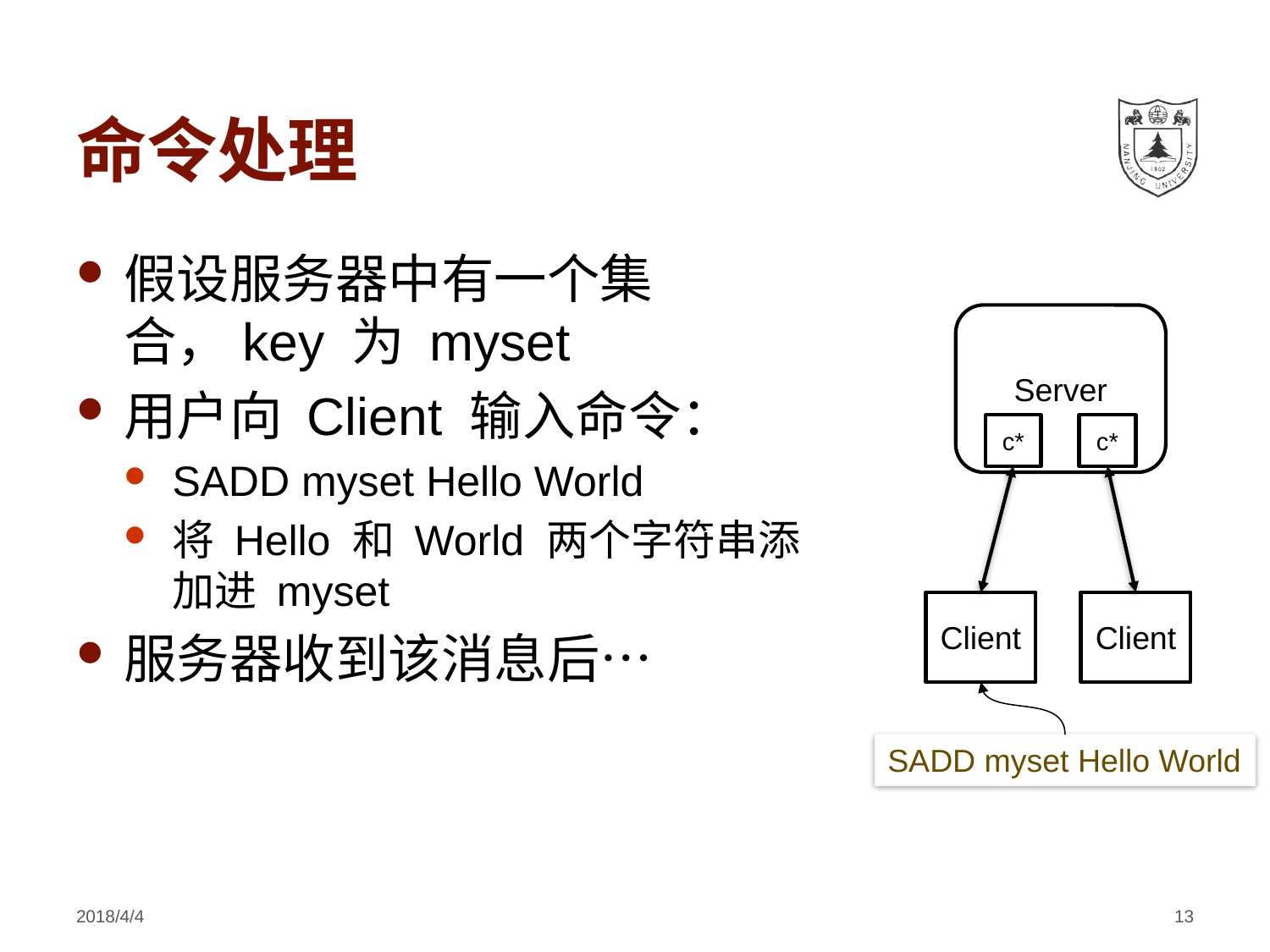

# 命令处理
假设服务器中有一个集合，key 为 myset
用户向 Client 输入命令：
SADD myset Hello World
将 Hello 和 World 两个字符串添加进 myset
服务器收到该消息后…
Server
c*
c*
Client
Client
SADD myset Hello World
2018/4/4

13